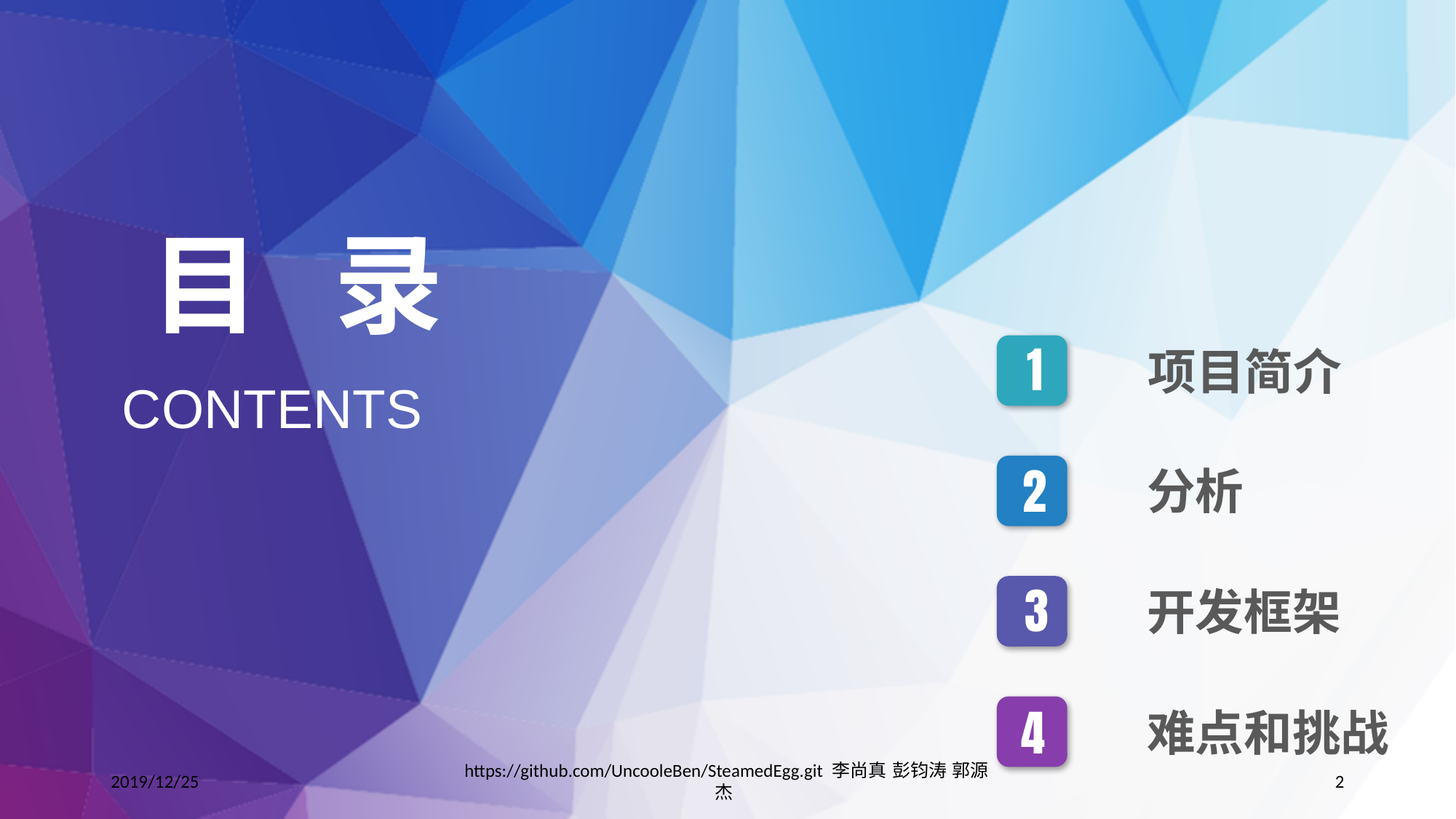

目   录

项目简介
  1
CONTENTS
分析

  2

开发框架
  3

难点和挑战
  4
2019/12/25
https://github.com/UncooleBen/SteamedEgg.git 李尚真 彭钧涛 郭源杰
2